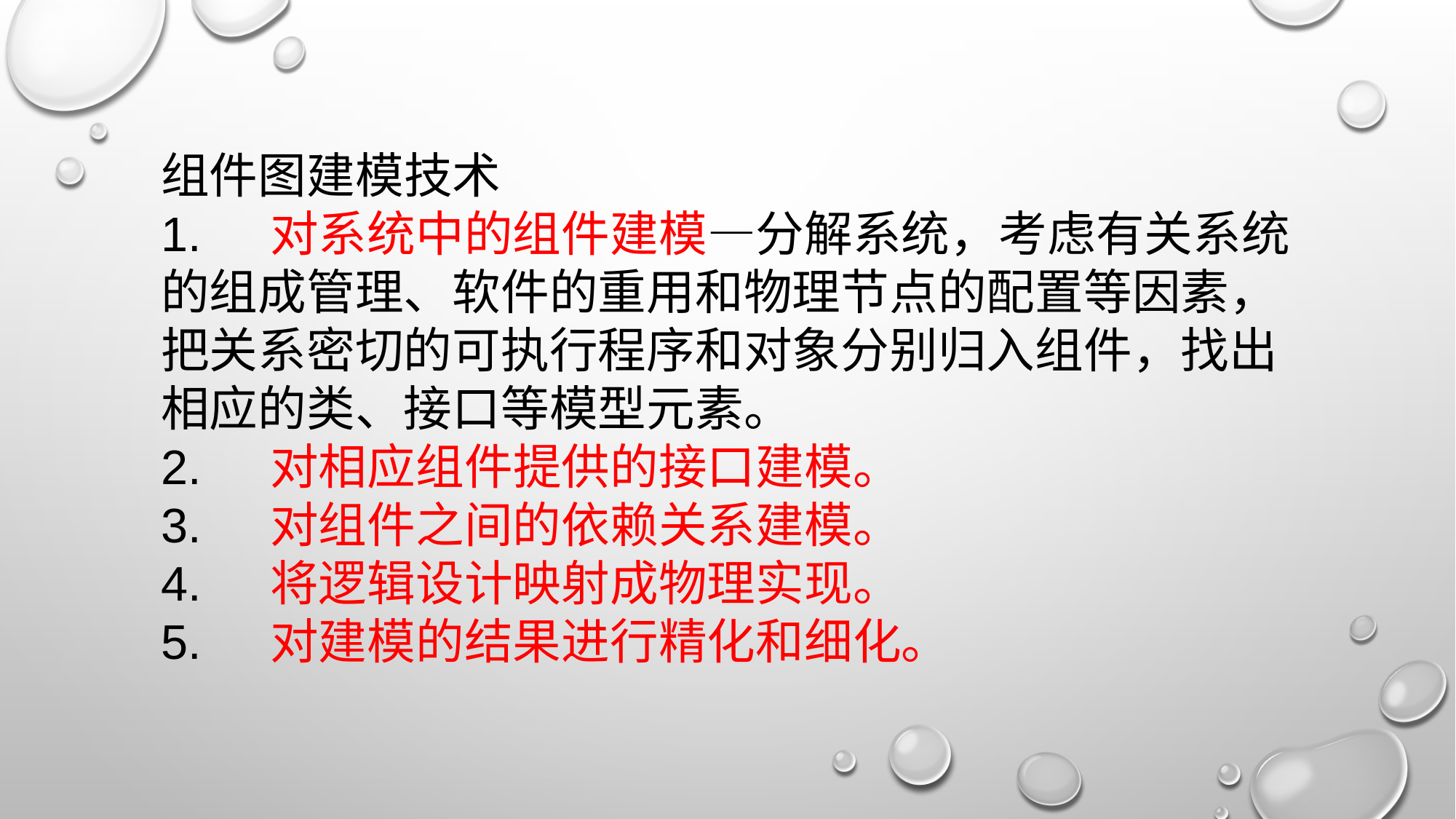

组件图建模技术
1.	对系统中的组件建模—分解系统，考虑有关系统的组成管理、软件的重用和物理节点的配置等因素，把关系密切的可执行程序和对象分别归入组件，找出相应的类、接口等模型元素。
2.	对相应组件提供的接口建模。
3.	对组件之间的依赖关系建模。
4.	将逻辑设计映射成物理实现。
5.	对建模的结果进行精化和细化。